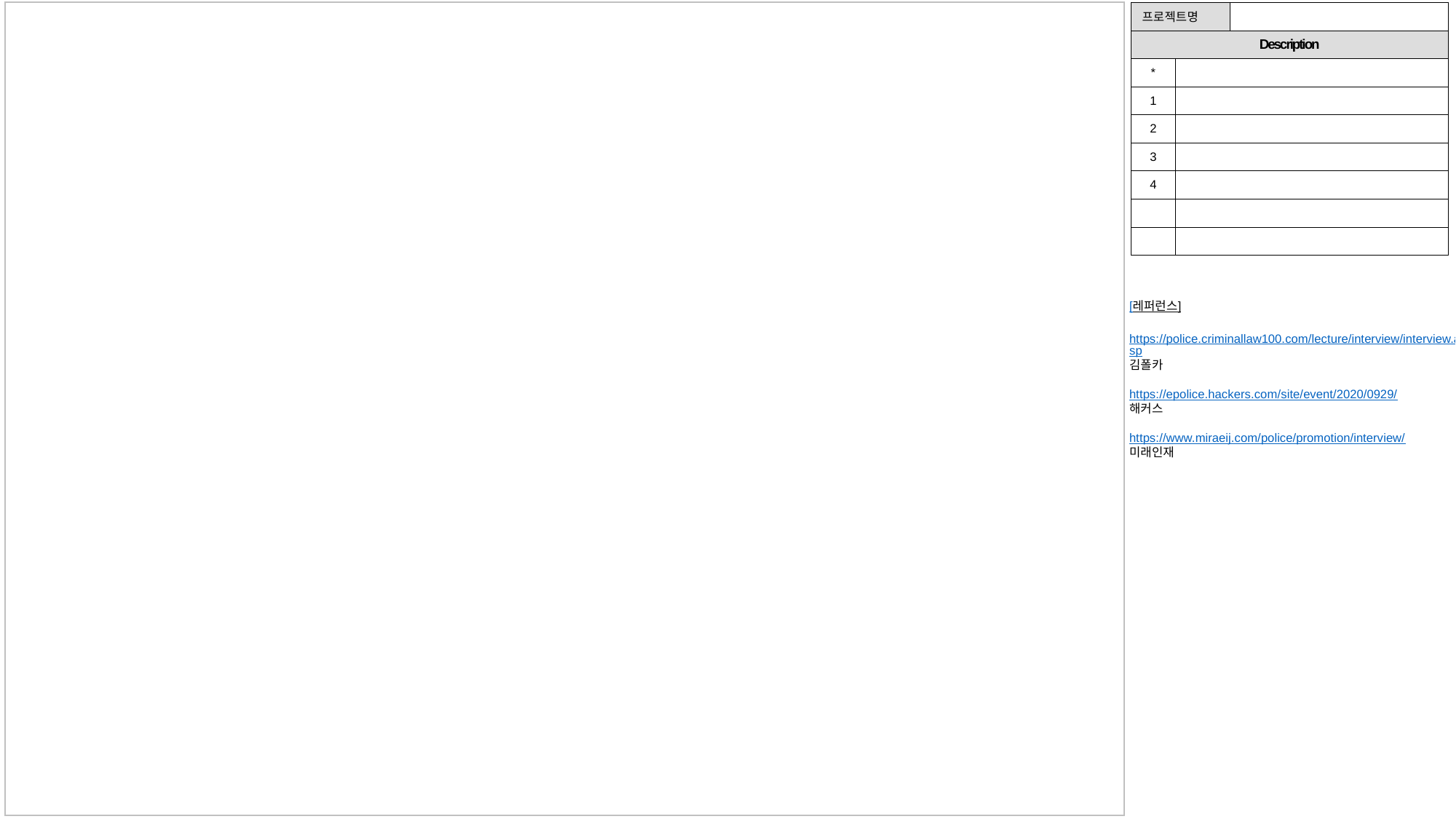

| 프로젝트명 |  |  |
| --- | --- | --- |
| Description |  |  |
| \* |  |  |
| 1 |  |  |
| 2 |  |  |
| 3 |  |  |
| 4 |  |  |
|  |  |  |
|  |  |  |

[레퍼런스]

https://police.criminallaw100.com/lecture/interview/interview.asp
김폴카

https://epolice.hackers.com/site/event/2020/0929/
해커스

https://www.miraeij.com/police/promotion/interview/
미래인재